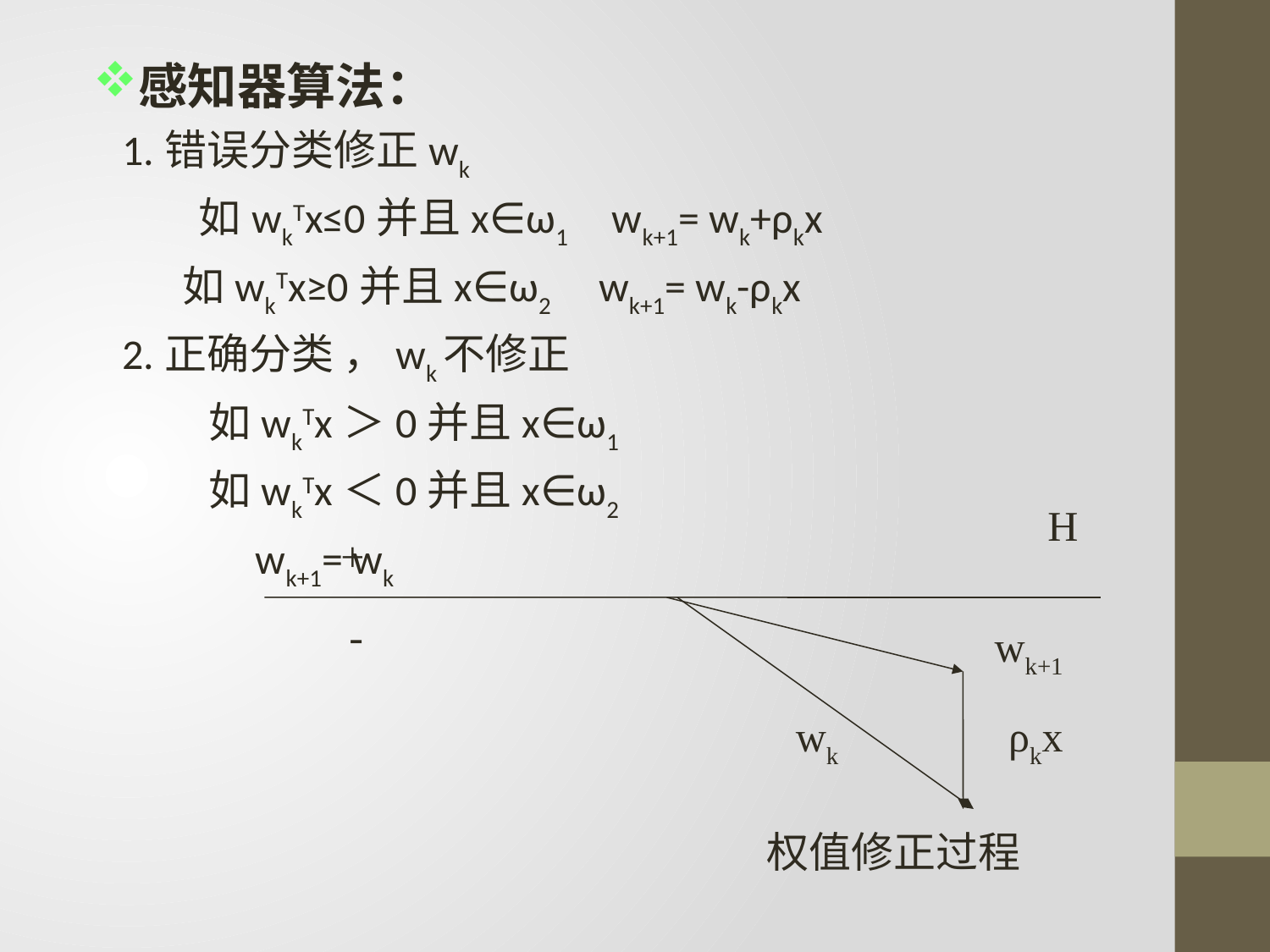

感知器算法：
   1.错误分类修正wk
          如wkTx≤0并且x∈ω1        wk+1= wk+ρkx
               如wkTx≥0并且x∈ω2     wk+1= wk-ρkx
   2.正确分类 ，wk不修正
           如wkTx＞0并且x∈ω1
           如wkTx＜0并且x∈ω2
                 wk+1= wk
H
+

-
wk+1

wk
ρkx
权值修正过程